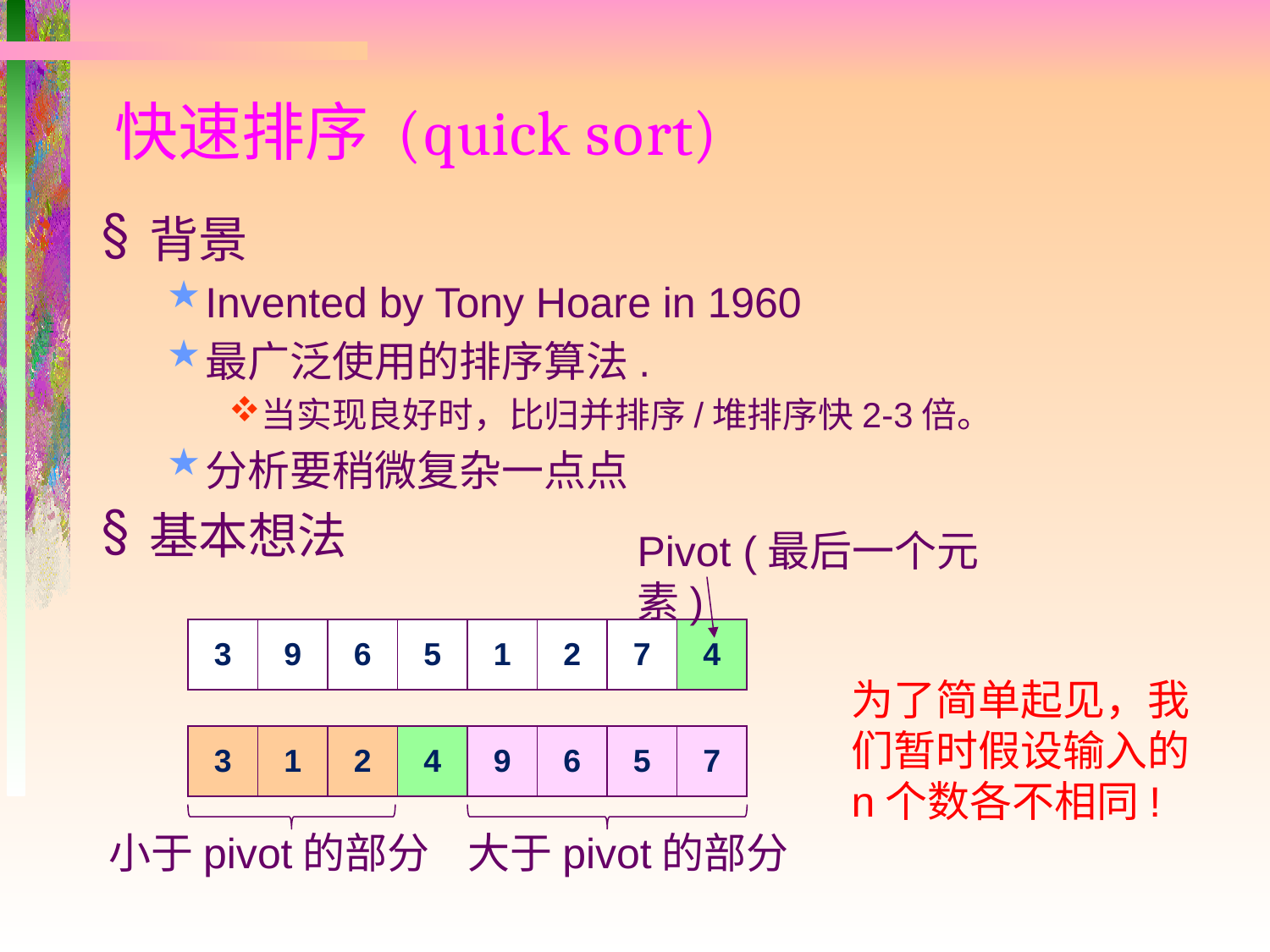

# 快速排序 (quick sort)
背景
Invented by Tony Hoare in 1960
最广泛使用的排序算法.
当实现良好时，比归并排序/堆排序快2-3倍。
分析要稍微复杂一点点
基本想法

Pivot (最后一个元素)
| 3 | 9 | 6 | 5 | 1 | 2 | 7 | 4 |
| --- | --- | --- | --- | --- | --- | --- | --- |
为了简单起见，我们暂时假设输入的n个数各不相同!

| 3 | 1 | 2 | 4 | 9 | 6 | 5 | 7 |
| --- | --- | --- | --- | --- | --- | --- | --- |
小于pivot的部分
大于pivot的部分